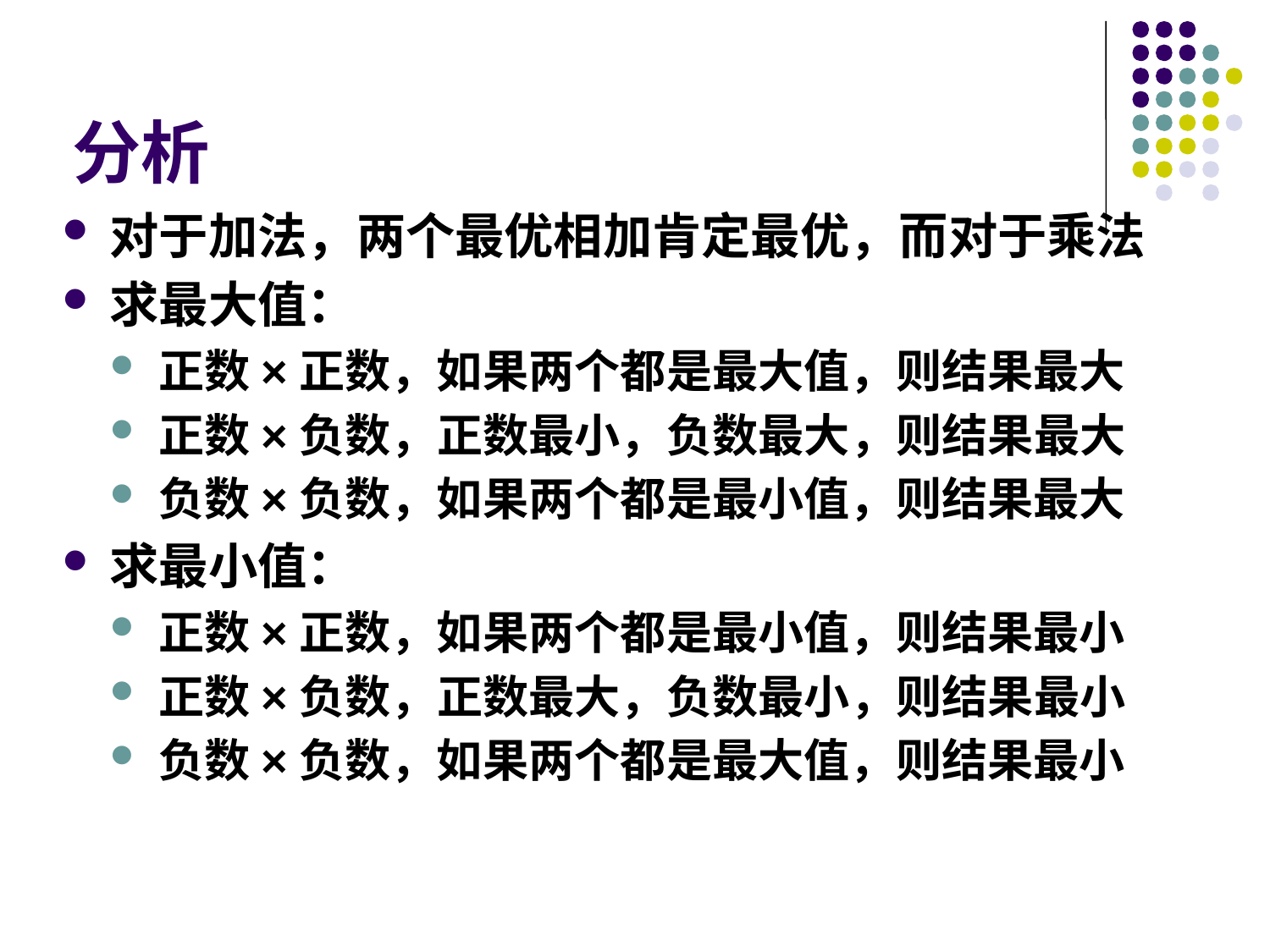

# 分析
对于加法，两个最优相加肯定最优，而对于乘法
求最大值：
正数×正数，如果两个都是最大值，则结果最大
正数×负数，正数最小，负数最大，则结果最大
负数×负数，如果两个都是最小值，则结果最大
求最小值：
正数×正数，如果两个都是最小值，则结果最小
正数×负数，正数最大，负数最小，则结果最小
负数×负数，如果两个都是最大值，则结果最小